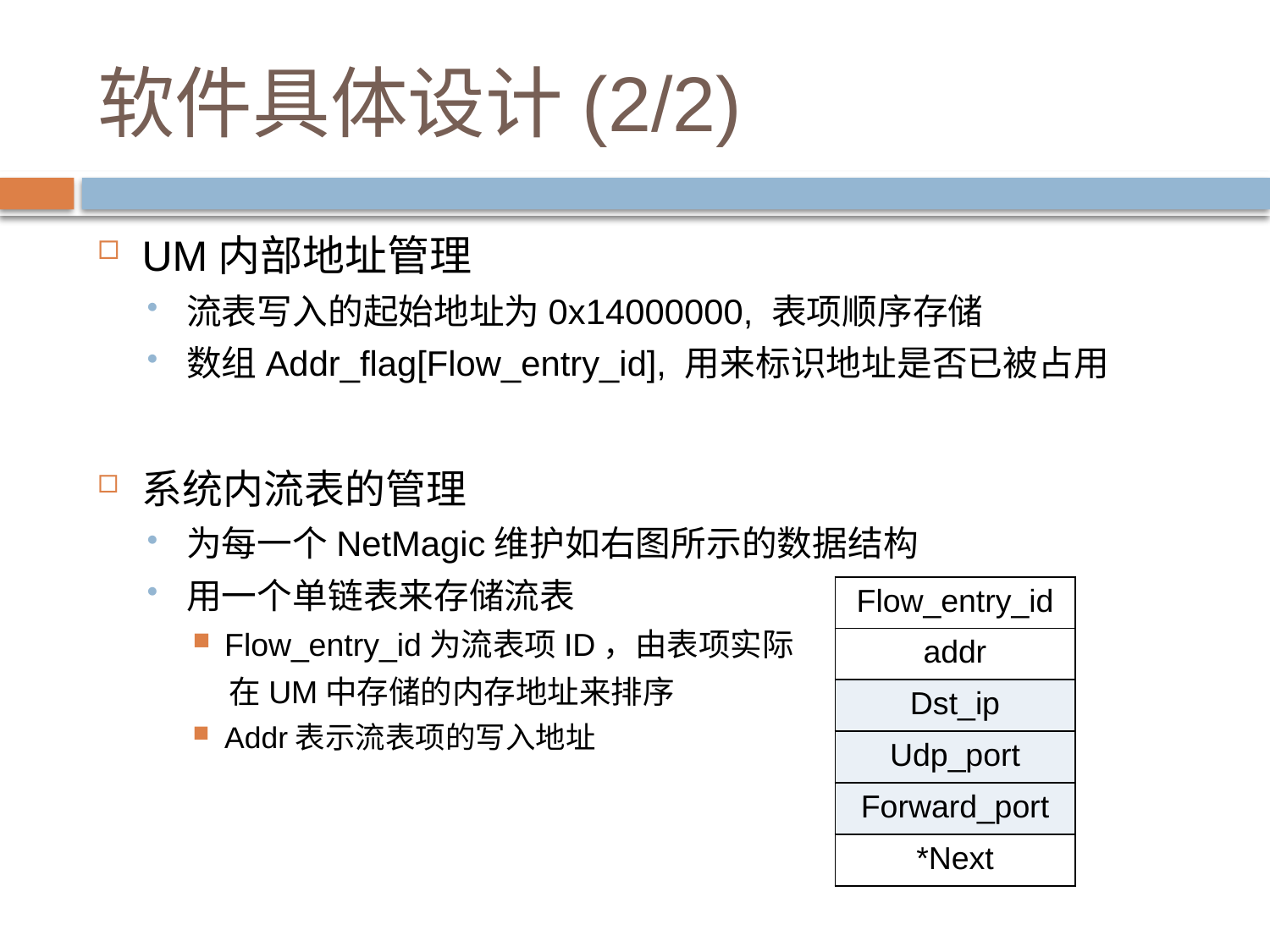

# 软件具体设计(2/2)
UM内部地址管理
流表写入的起始地址为0x14000000, 表项顺序存储
数组Addr_flag[Flow_entry_id], 用来标识地址是否已被占用

系统内流表的管理
为每一个NetMagic维护如右图所示的数据结构
用一个单链表来存储流表
Flow_entry_id为流表项ID，由表项实际
    在UM中存储的内存地址来排序
Addr表示流表项的写入地址

| Flow\_entry\_id |
| --- |
| addr |
| Dst\_ip |
| Udp\_port |
| Forward\_port |
| \*Next |